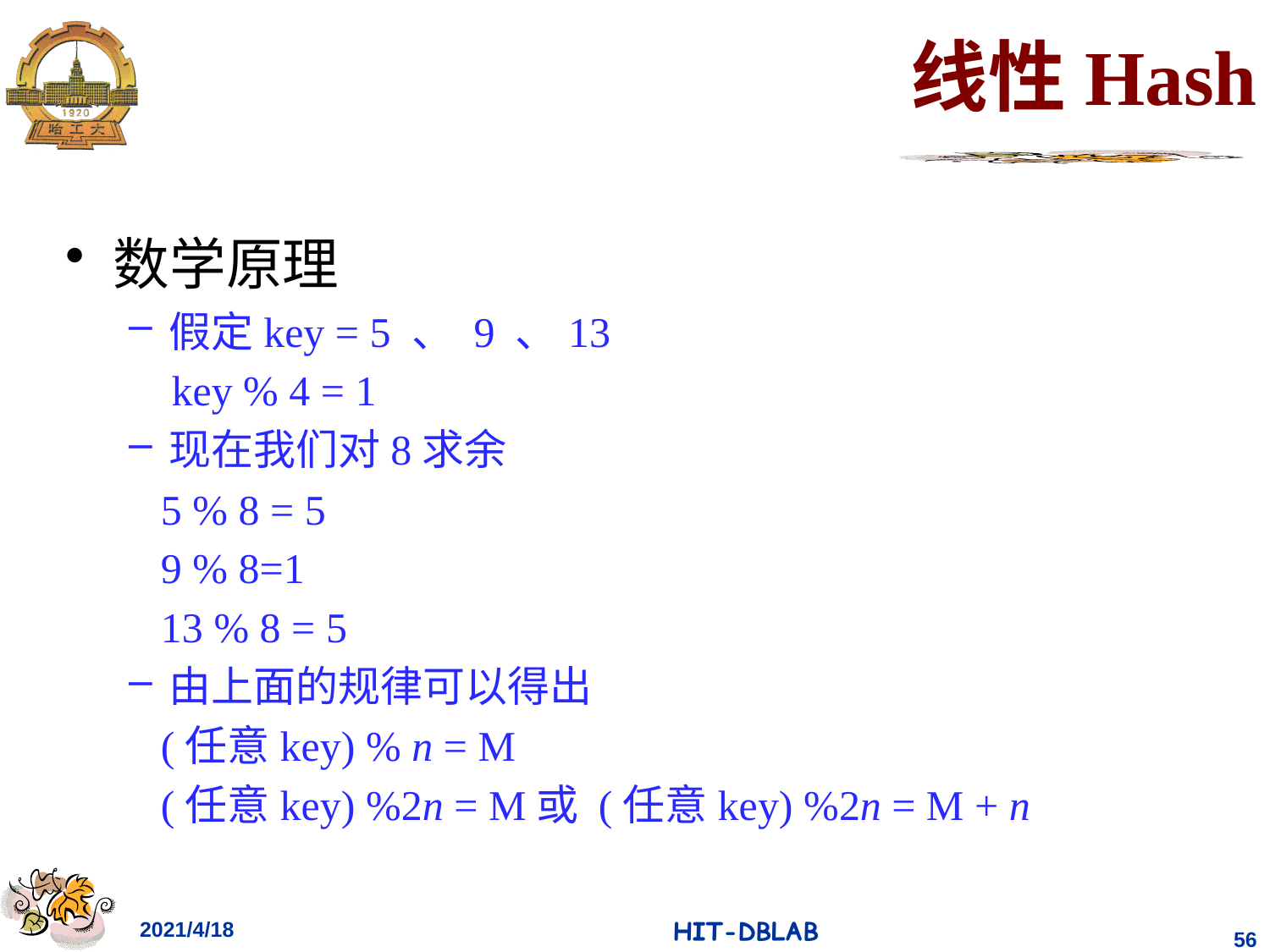

# 线性Hash
数学原理
假定key = 5 、 9 、13
    key % 4 = 1
现在我们对8求余
   5 % 8 = 5
   9 % 8=1
   13 % 8 = 5
由上面的规律可以得出
   (任意key) % n = M
   (任意key) %2n = M或 (任意key) %2n = M + n

2021/4/18
HIT-DBLAB
56